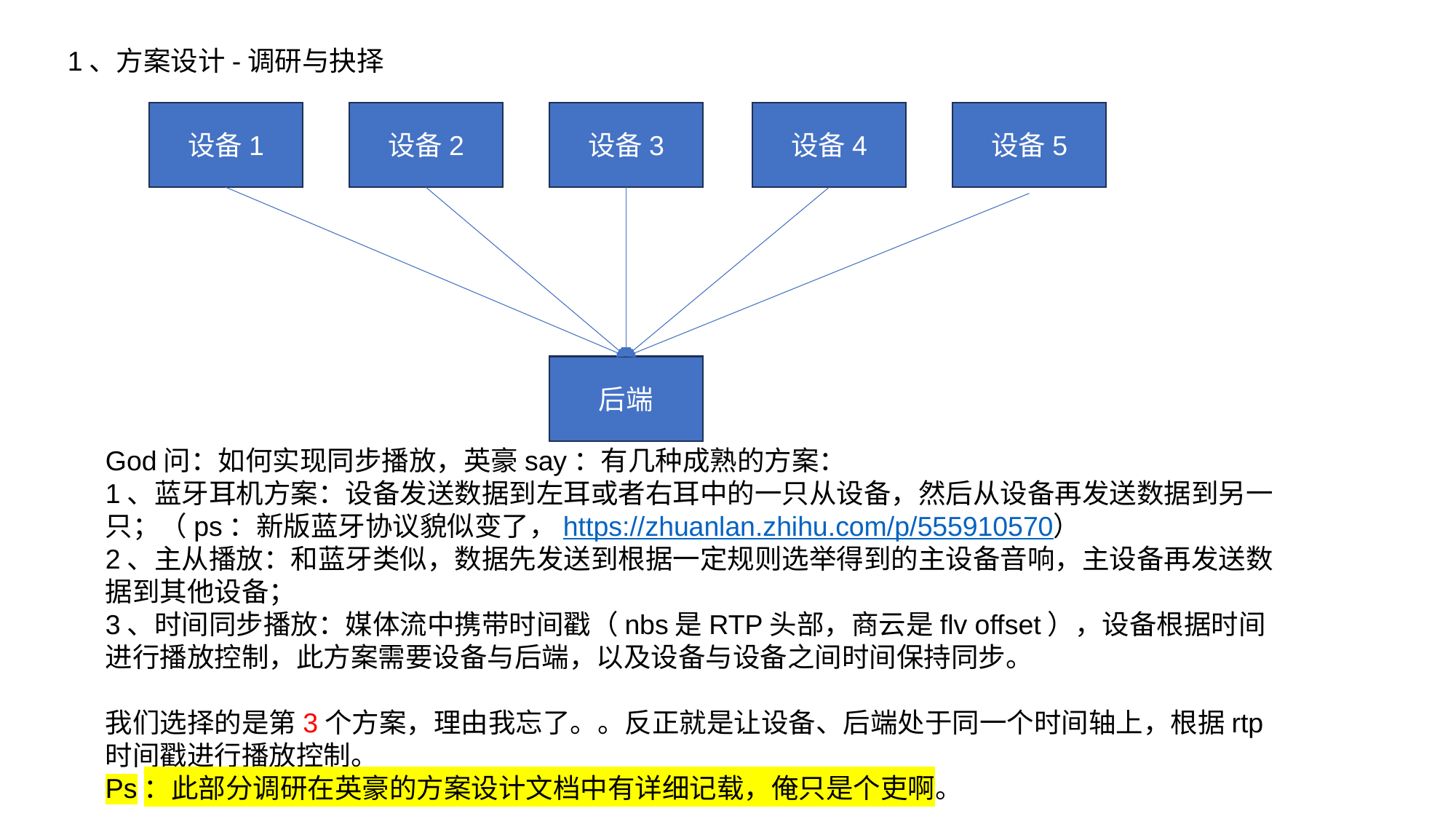

1、方案设计-调研与抉择
设备1
设备2
设备3
设备4
设备5
后端
God问：如何实现同步播放，英豪say：有几种成熟的方案：
1、蓝牙耳机方案：设备发送数据到左耳或者右耳中的一只从设备，然后从设备再发送数据到另一只；（ps：新版蓝牙协议貌似变了，https://zhuanlan.zhihu.com/p/555910570）
2、主从播放：和蓝牙类似，数据先发送到根据一定规则选举得到的主设备音响，主设备再发送数据到其他设备；
3、时间同步播放：媒体流中携带时间戳（nbs是RTP头部，商云是flv offset），设备根据时间进行播放控制，此方案需要设备与后端，以及设备与设备之间时间保持同步。

我们选择的是第3个方案，理由我忘了。。反正就是让设备、后端处于同一个时间轴上，根据rtp时间戳进行播放控制。
Ps：此部分调研在英豪的方案设计文档中有详细记载，俺只是个吏啊。